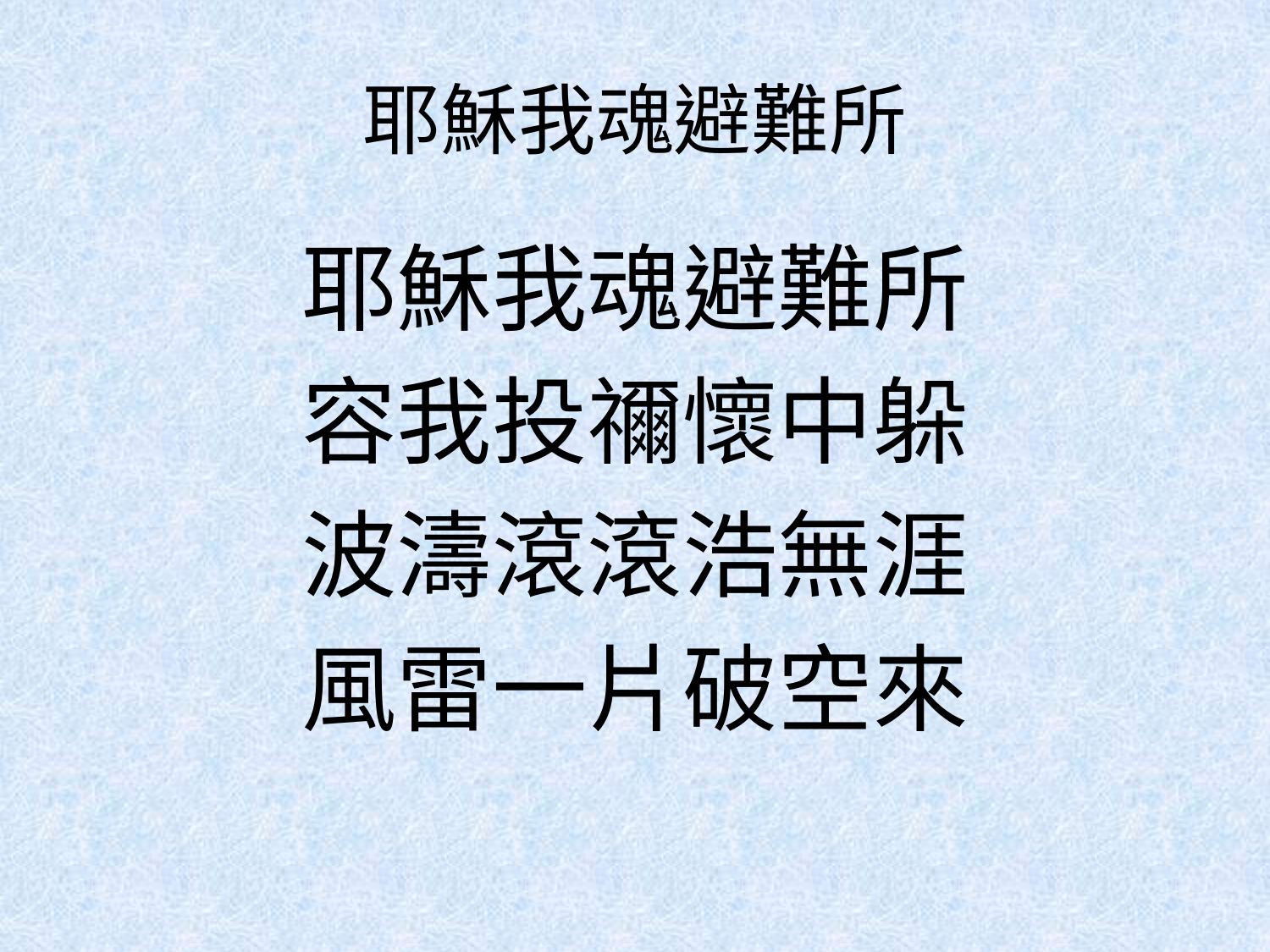

# 耶穌我魂避難所
耶穌我魂避難所
容我投禰懷中躲
波濤滾滾浩無涯
風雷一片破空來